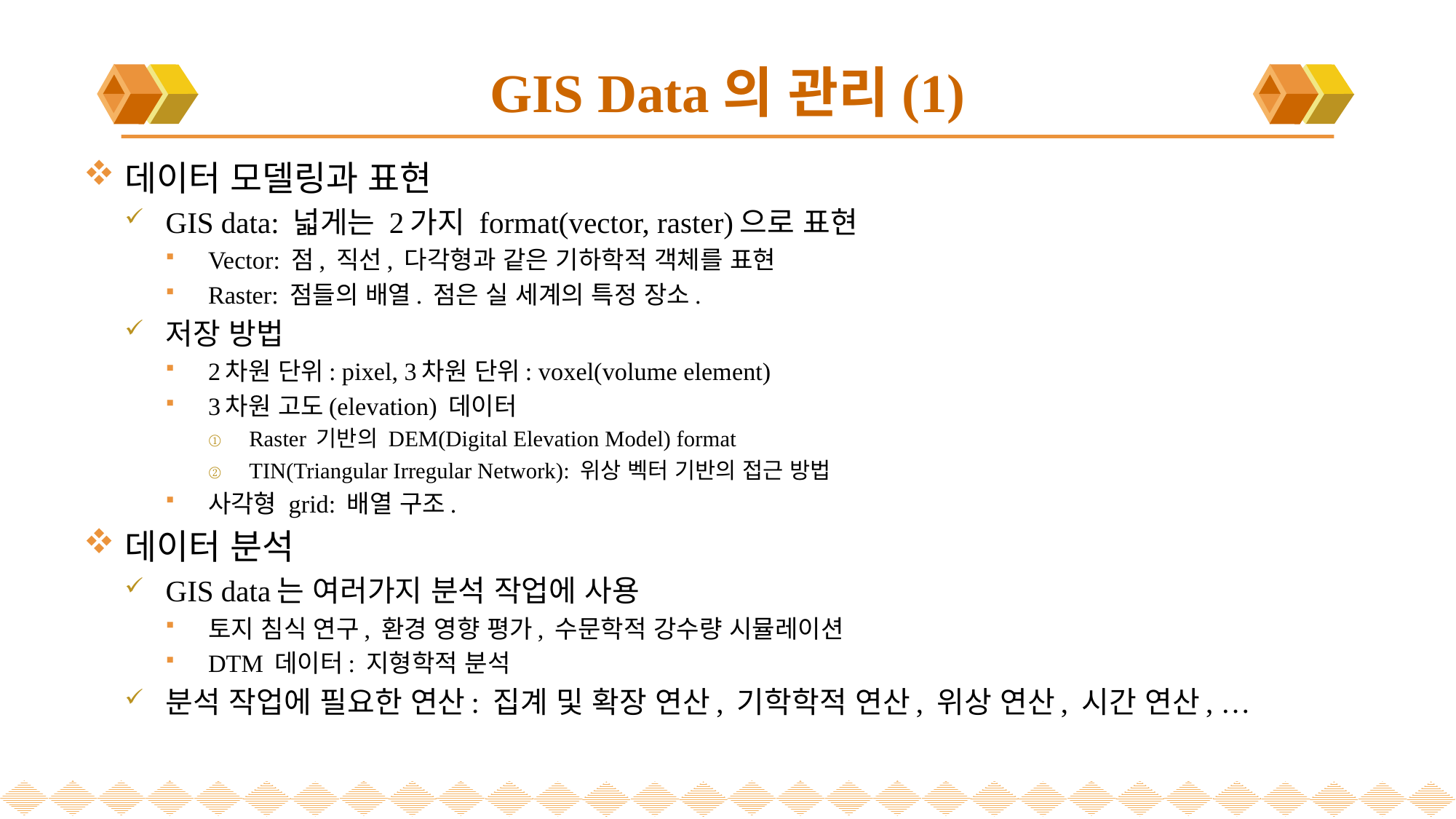

# GIS Data의 관리(1)
데이터 모델링과 표현
GIS data: 넓게는 2가지 format(vector, raster)으로 표현
Vector: 점, 직선, 다각형과 같은 기하학적 객체를 표현
Raster: 점들의 배열. 점은 실 세계의 특정 장소.
저장 방법
2차원 단위: pixel, 3차원 단위: voxel(volume element)
3차원 고도(elevation) 데이터
Raster 기반의 DEM(Digital Elevation Model) format
TIN(Triangular Irregular Network): 위상 벡터 기반의 접근 방법
사각형 grid: 배열 구조.
데이터 분석
GIS data는 여러가지 분석 작업에 사용
토지 침식 연구, 환경 영향 평가, 수문학적 강수량 시뮬레이션
DTM 데이터: 지형학적 분석
분석 작업에 필요한 연산: 집계 및 확장 연산, 기학학적 연산, 위상 연산, 시간 연산, …